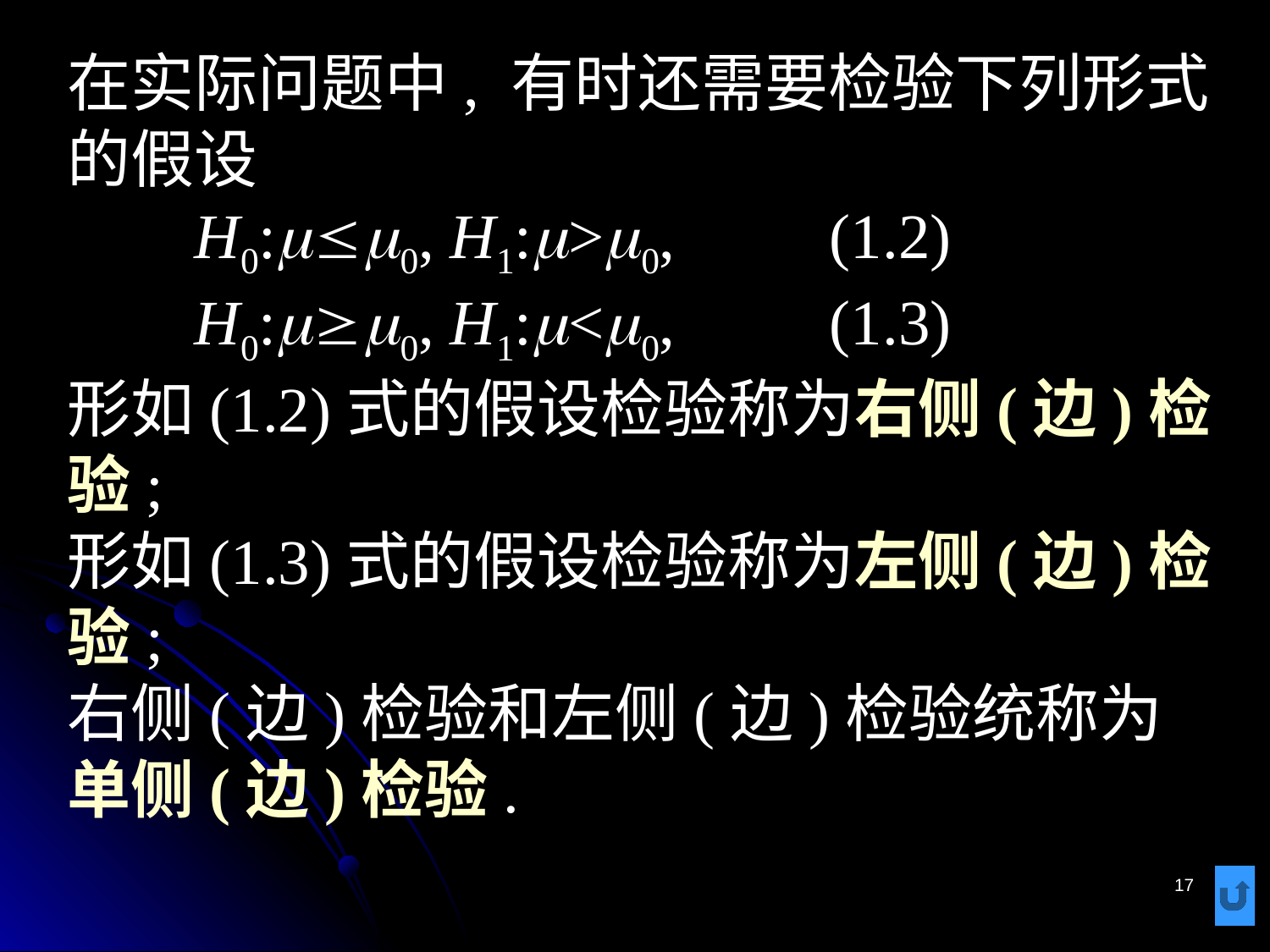

# 在实际问题中, 有时还需要检验下列形式的假设 H0:μ≤μ0, H1:μ>μ0, 		(1.2) H0:μ≥μ0, H1:μ<μ0, 		(1.3) 形如(1.2)式的假设检验称为右侧(边)检验; 形如(1.3)式的假设检验称为左侧(边)检验; 右侧(边)检验和左侧(边)检验统称为单侧(边)检验.
17